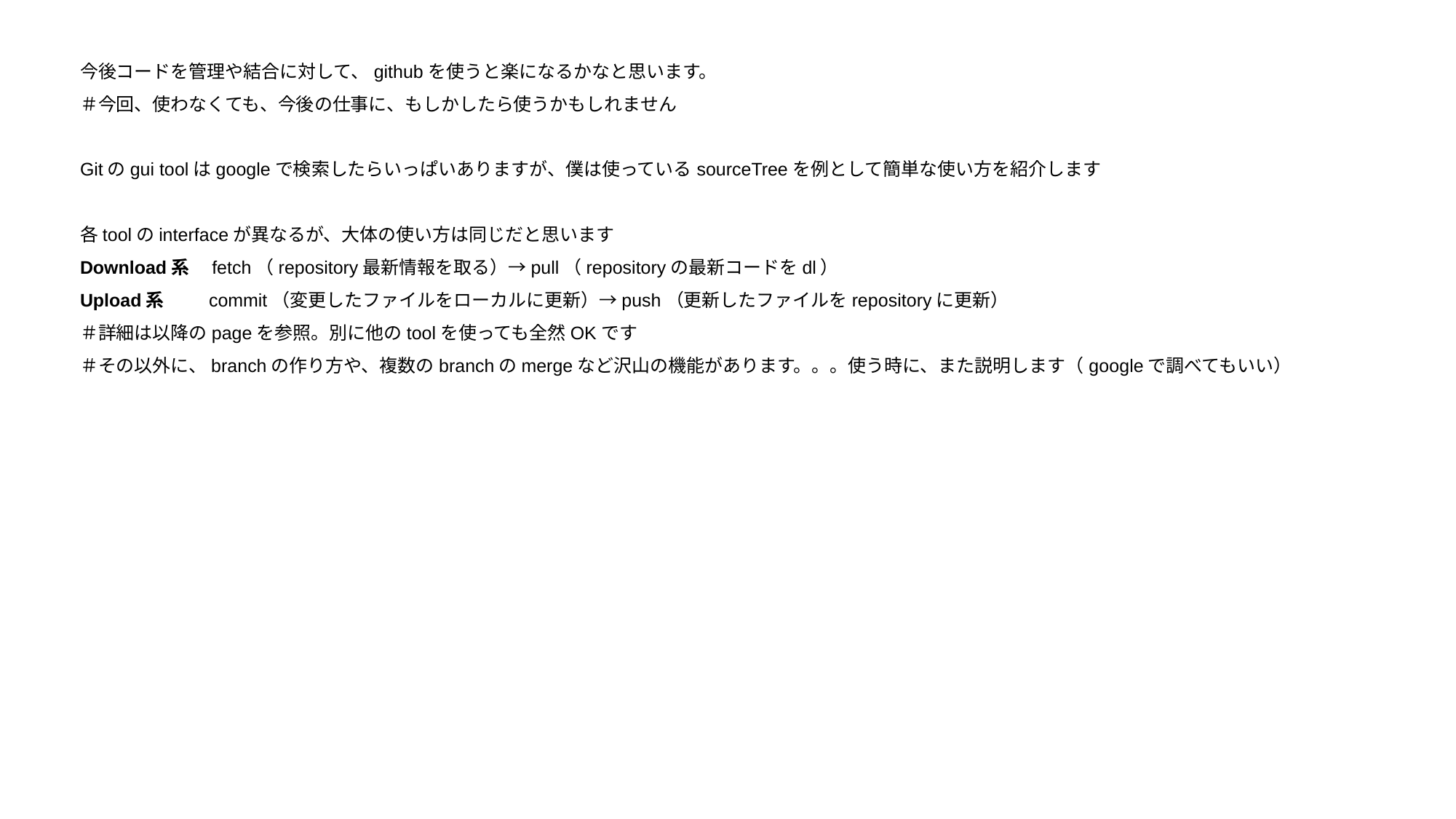

今後コードを管理や結合に対して、githubを使うと楽になるかなと思います。
＃今回、使わなくても、今後の仕事に、もしかしたら使うかもしれません

Gitのgui toolはgoogleで検索したらいっぱいありますが、僕は使っているsourceTreeを例として簡単な使い方を紹介します

各toolのinterfaceが異なるが、大体の使い方は同じだと思います
Download系　fetch（repository最新情報を取る）→pull（repositoryの最新コードをdl）
Upload系　　 commit（変更したファイルをローカルに更新）→push（更新したファイルをrepositoryに更新）
＃詳細は以降のpageを参照。別に他のtoolを使っても全然OKです
＃その以外に、branchの作り方や、複数のbranchのmergeなど沢山の機能があります。。。使う時に、また説明します（googleで調べてもいい）